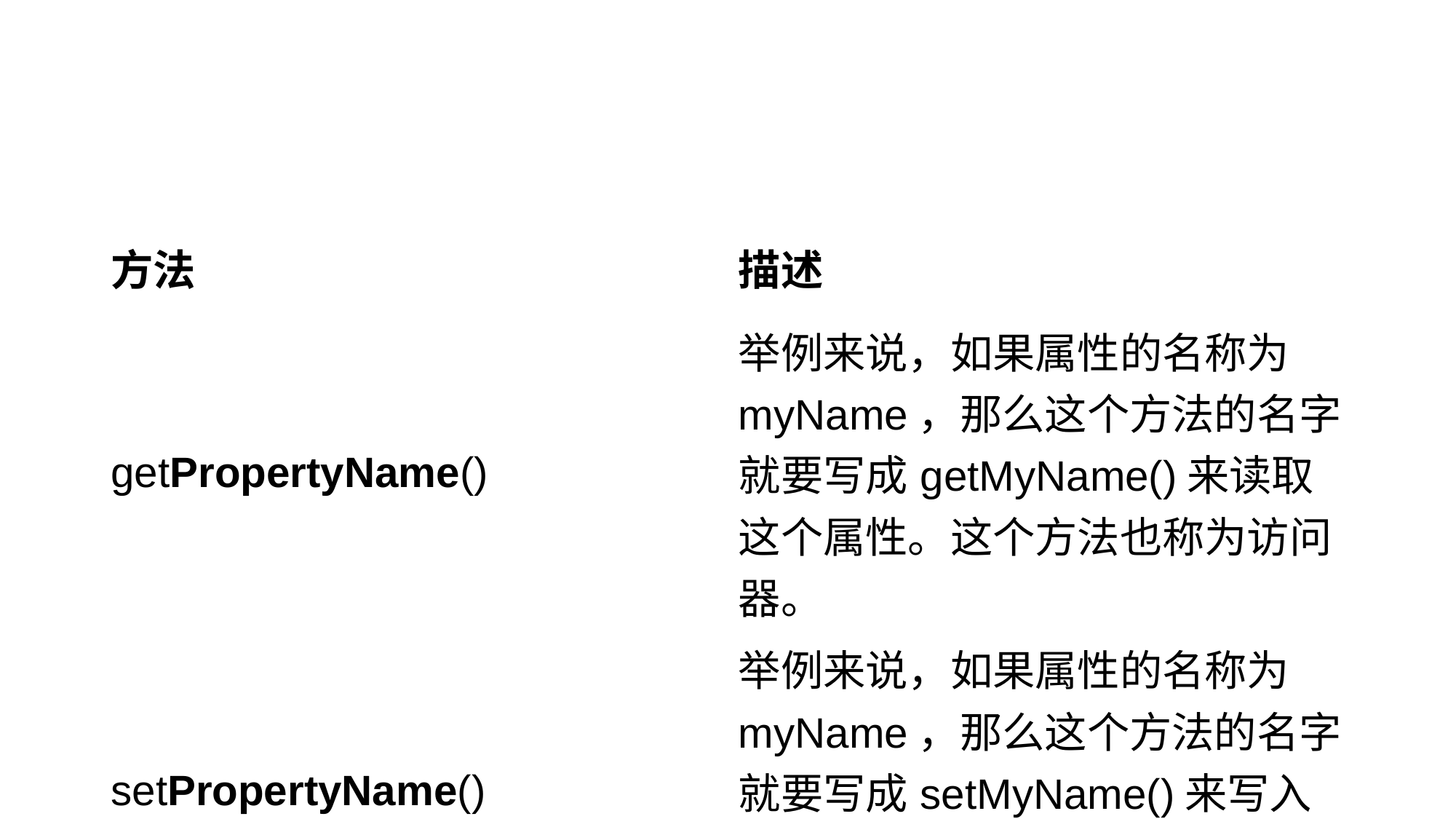

#
| 方法 | 描述 |
| --- | --- |
| getPropertyName() | 举例来说，如果属性的名称为myName，那么这个方法的名字就要写成getMyName()来读取这个属性。这个方法也称为访问器。 |
| setPropertyName() | 举例来说，如果属性的名称为myName，那么这个方法的名字就要写成setMyName()来写入这个属性。这个方法也称为写入器。 |